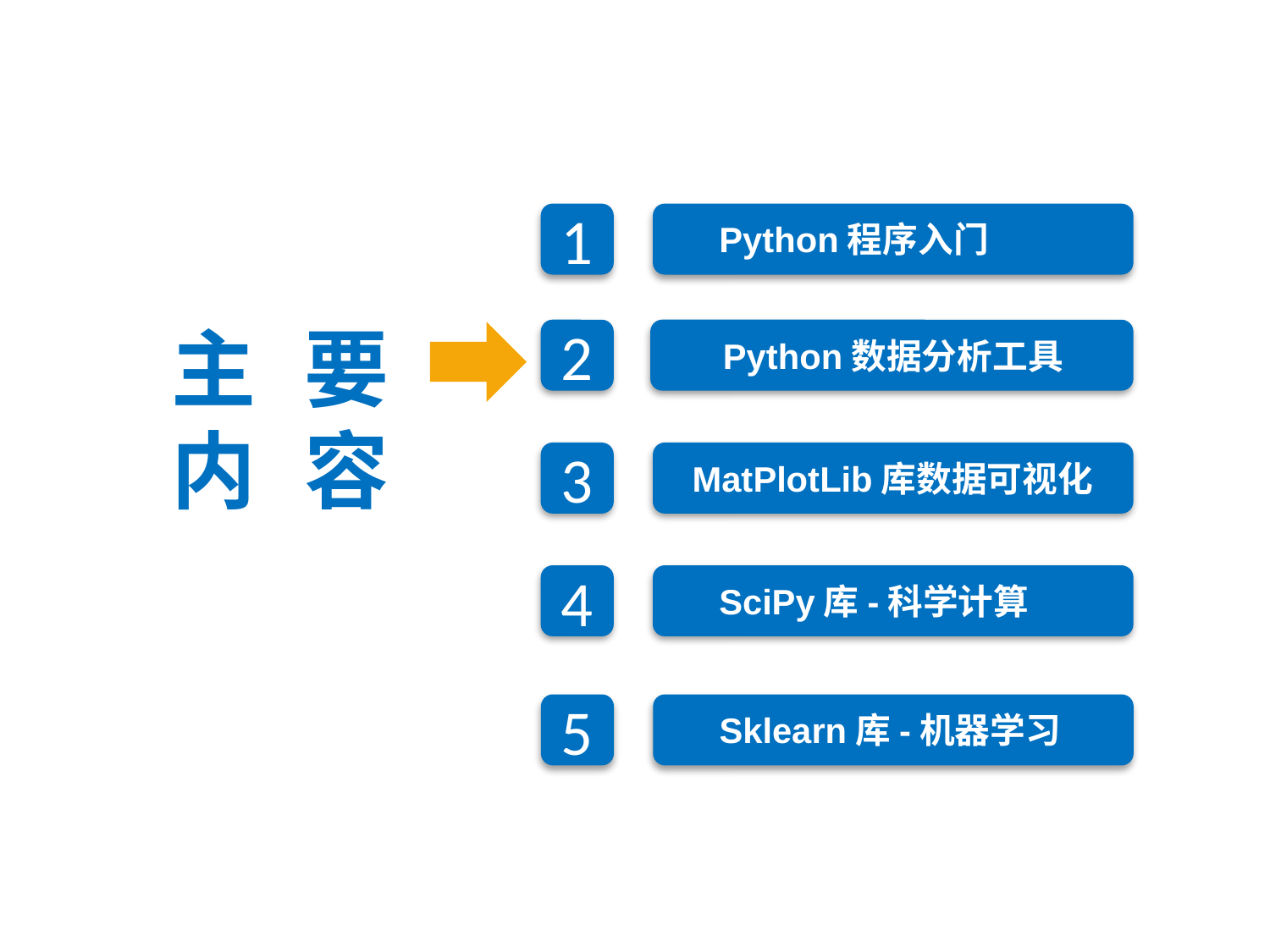

Python程序入门
1
主  要
内  容

2

Python数据分析工具

MatPlotLib库数据可视化
3

SciPy库-科学计算
4

Sklearn库-机器学习
5